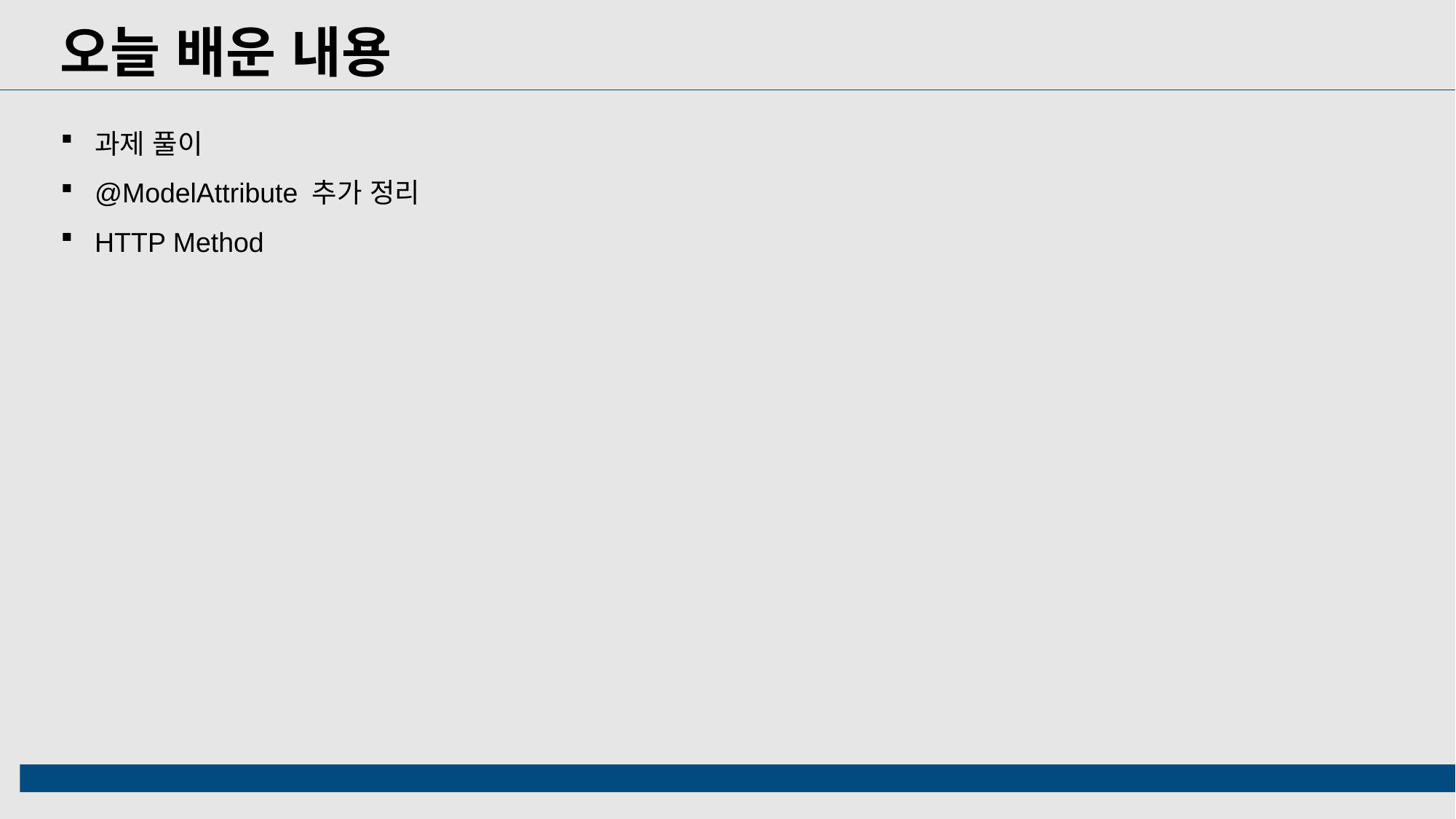

오늘 배운 내용
과제 풀이
@ModelAttribute 추가 정리
HTTP Method